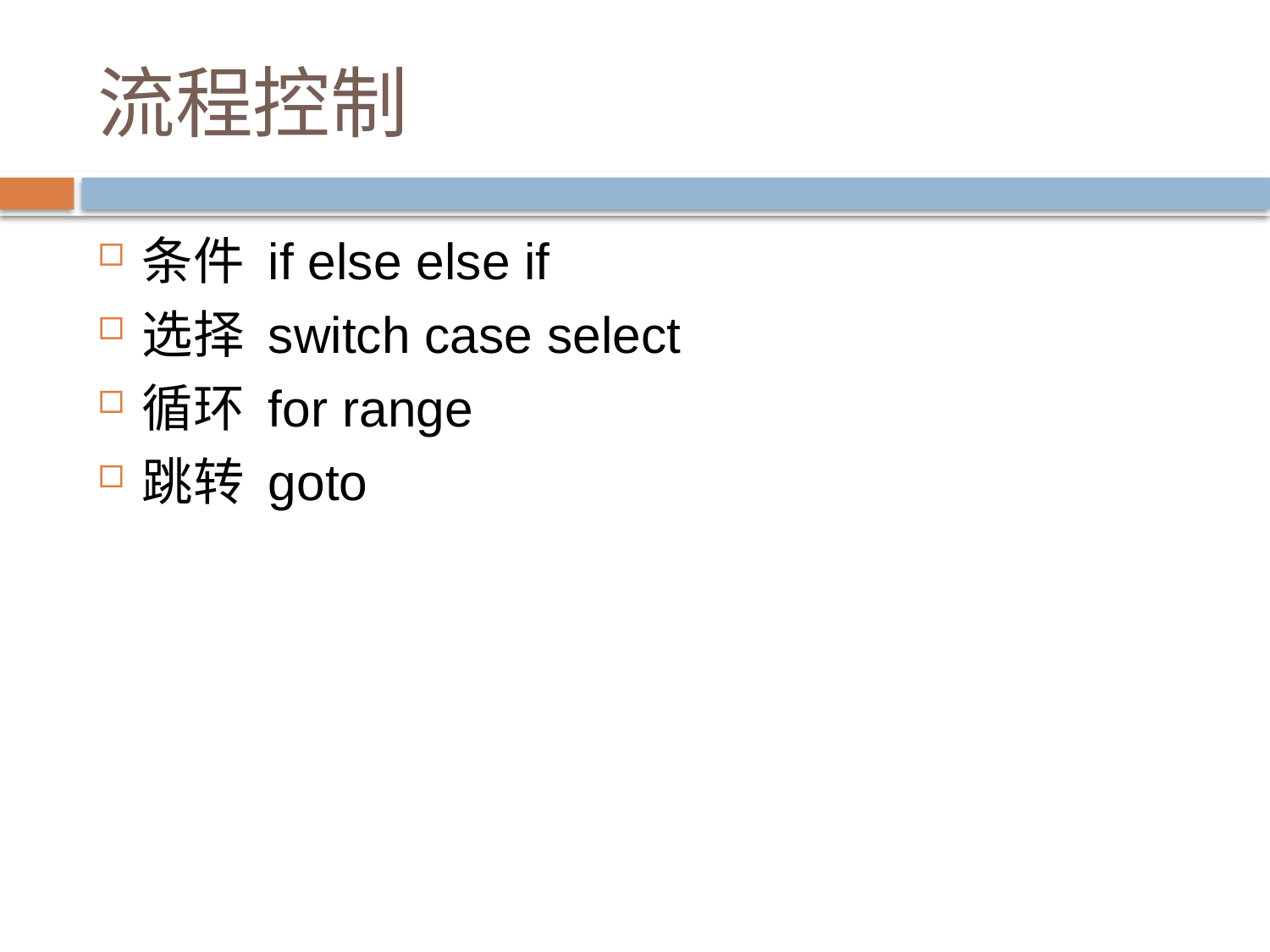

# 流程控制
条件 if else else if
选择 switch case select
循环 for range
跳转 goto